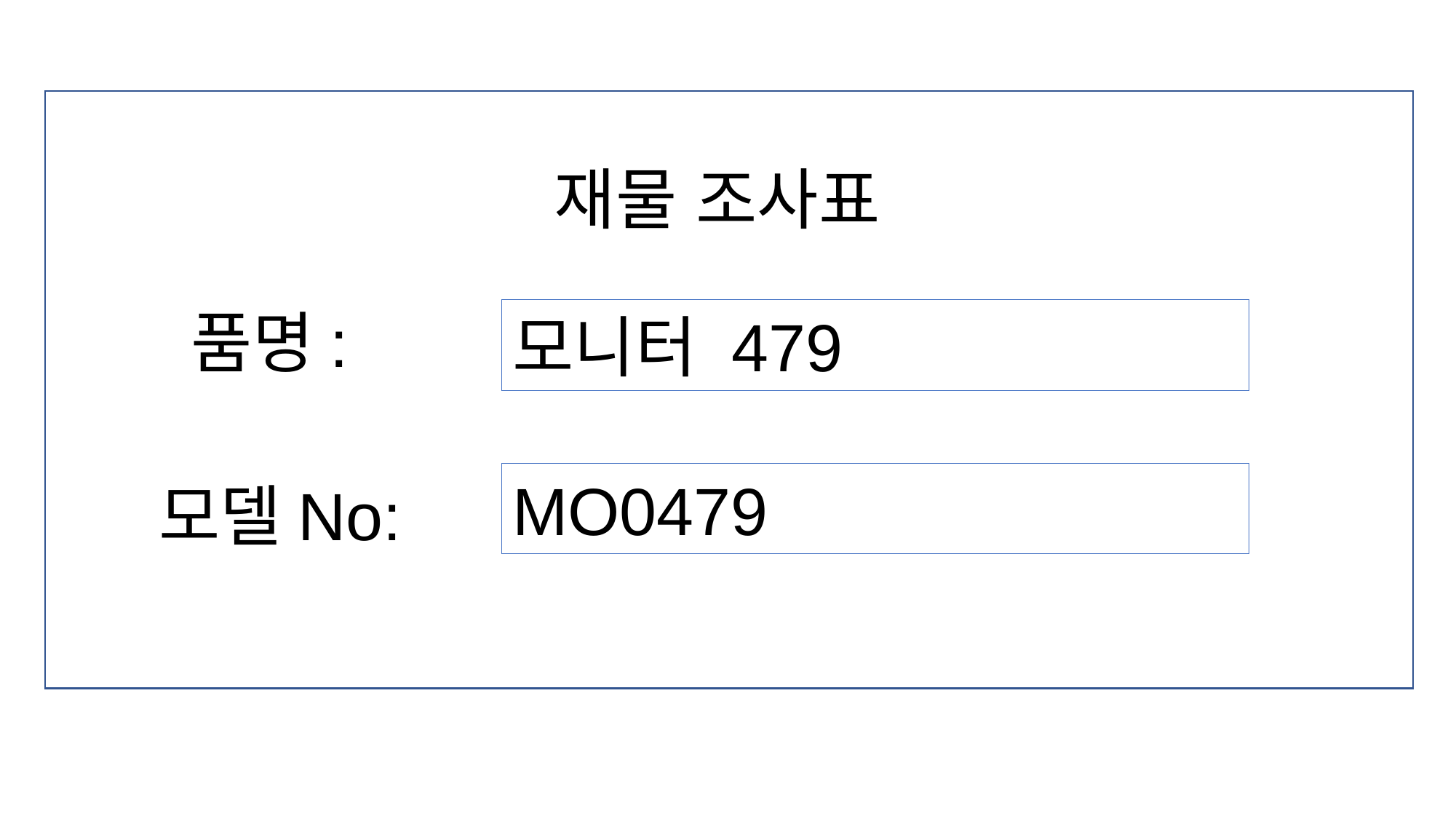

재물 조사표
품명:
모니터 479
MO0479
모델No: